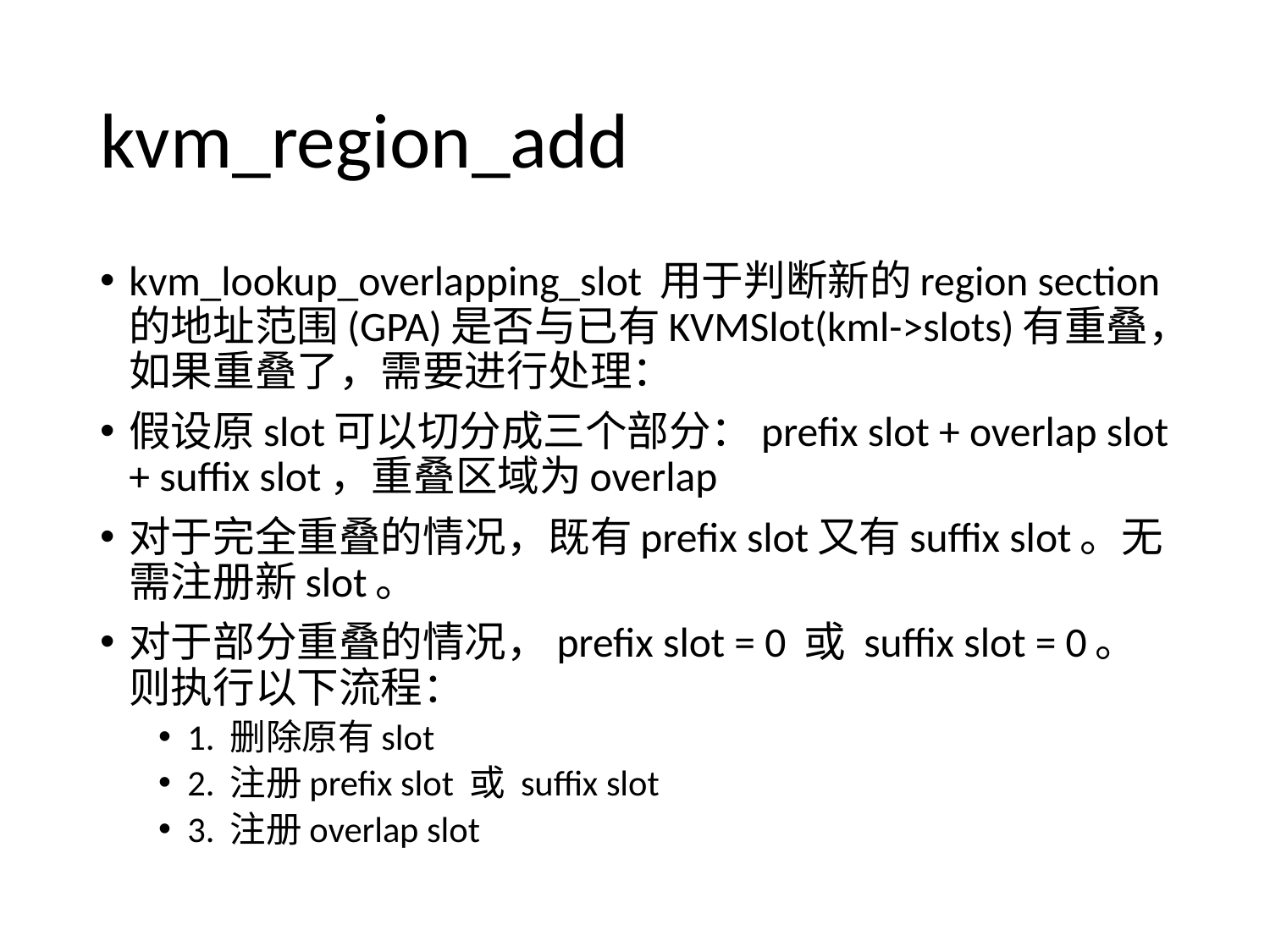

# kvm_region_add
kvm_lookup_overlapping_slot 用于判断新的region section的地址范围(GPA)是否与已有KVMSlot(kml->slots)有重叠，如果重叠了，需要进行处理：
假设原slot可以切分成三个部分：prefix slot + overlap slot + suffix slot，重叠区域为overlap
对于完全重叠的情况，既有prefix slot又有suffix slot。无需注册新slot。
对于部分重叠的情况，prefix slot = 0 或 suffix slot = 0。则执行以下流程：
1. 删除原有slot
2. 注册prefix slot 或 suffix slot
3. 注册overlap slot